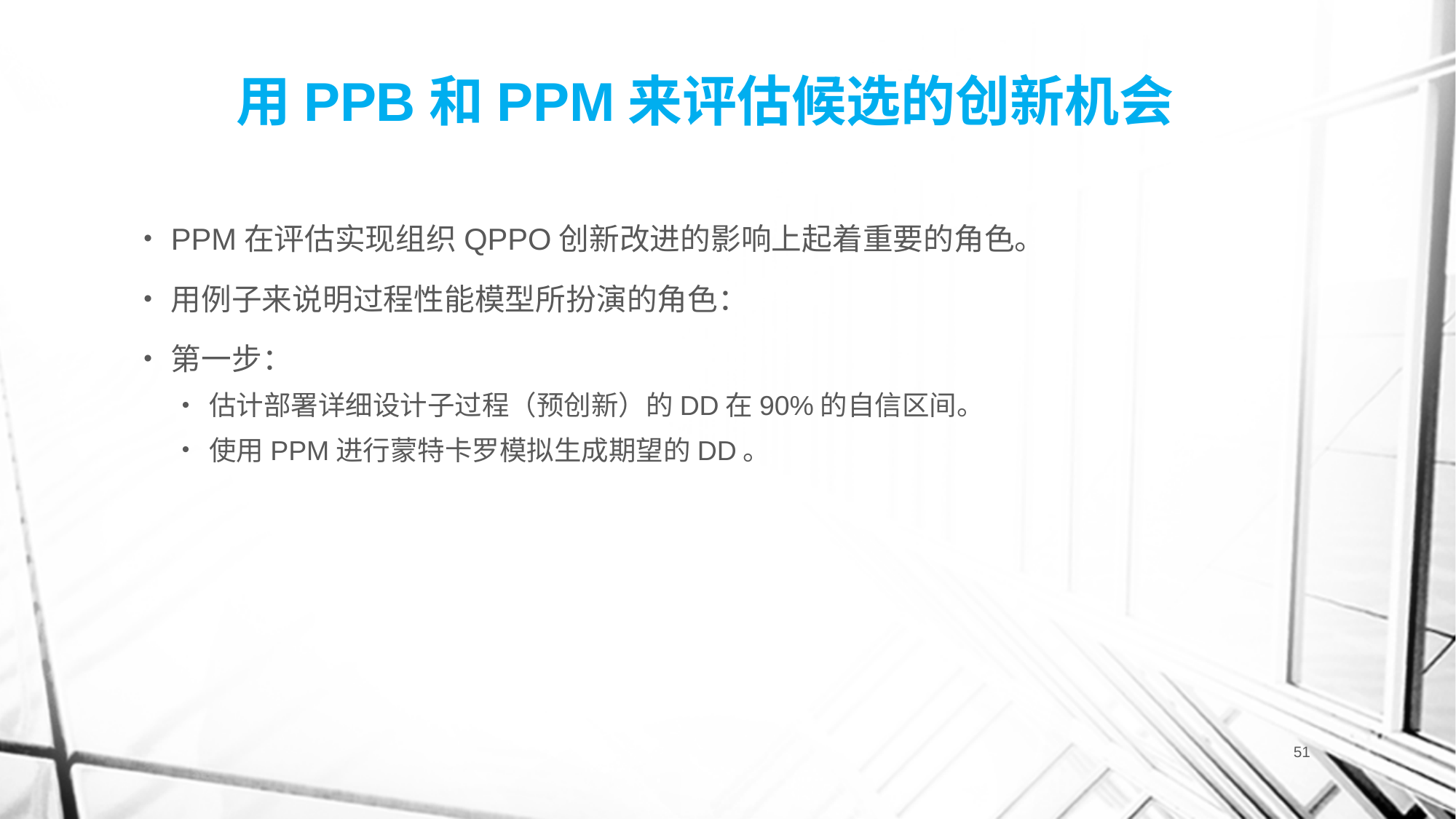

# 用PPB和PPM来评估候选的创新机会
PPM在评估实现组织QPPO创新改进的影响上起着重要的角色。
用例子来说明过程性能模型所扮演的角色：
第一步：
估计部署详细设计子过程（预创新）的DD在90%的自信区间。
使用PPM进行蒙特卡罗模拟生成期望的DD。
51